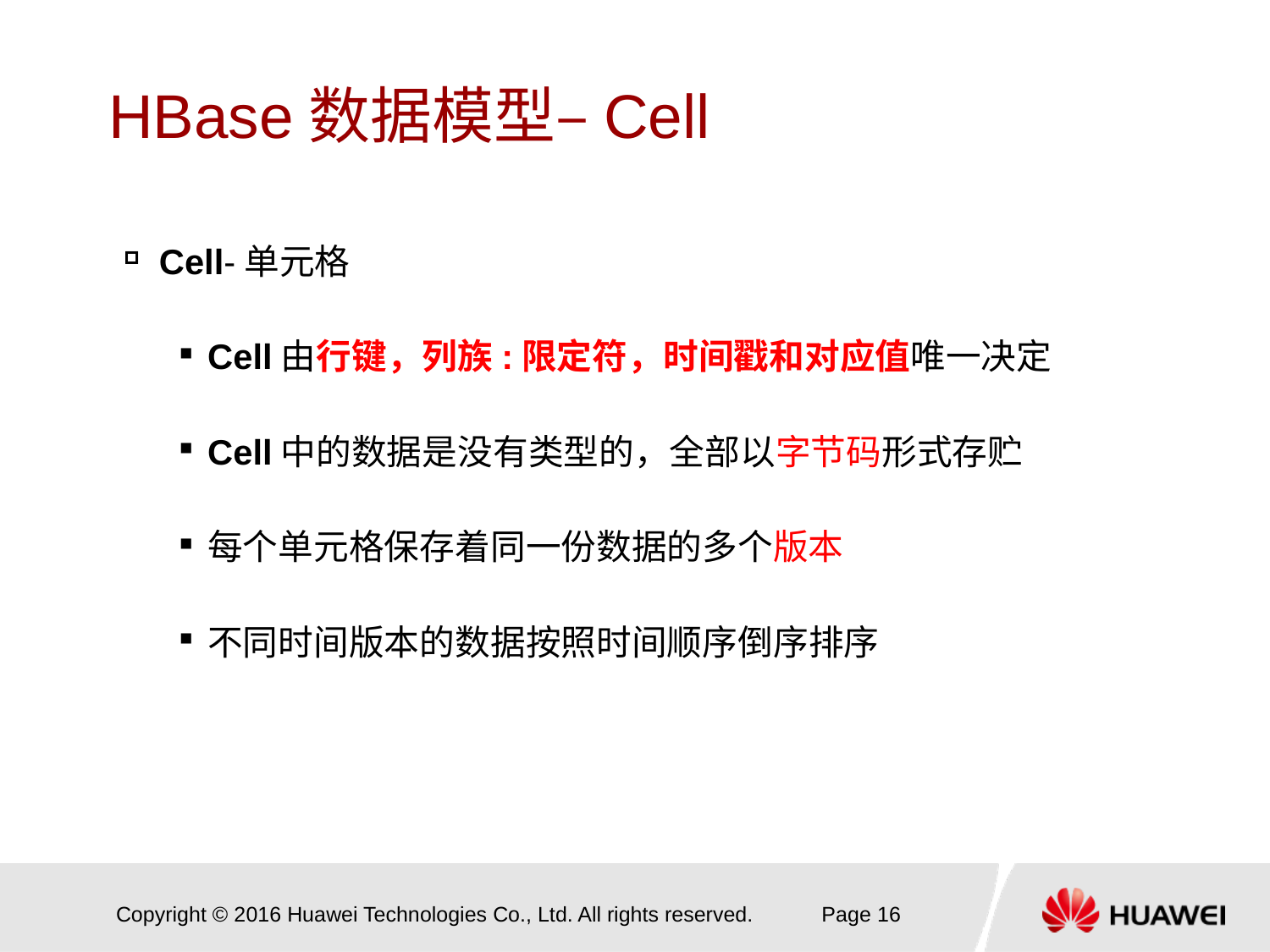

# HBase数据模型–Cell
Cell-单元格
Cell由行键，列族:限定符，时间戳和对应值唯一决定
Cell中的数据是没有类型的，全部以字节码形式存贮
每个单元格保存着同一份数据的多个版本
不同时间版本的数据按照时间顺序倒序排序